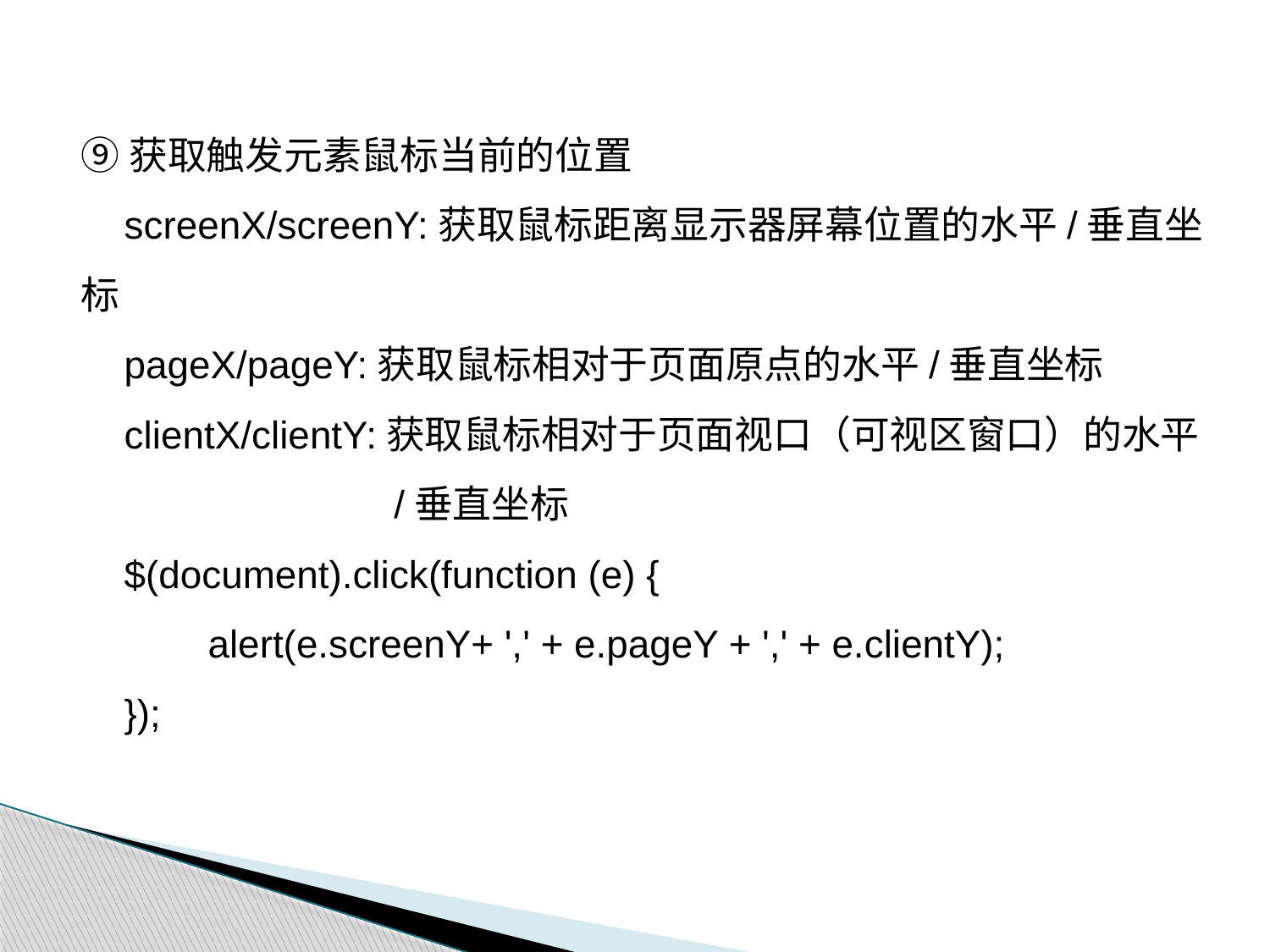

⑨获取触发元素鼠标当前的位置
    screenX/screenY:获取鼠标距离显示器屏幕位置的水平/垂直坐标
    pageX/pageY:获取鼠标相对于页面原点的水平/垂直坐标
    clientX/clientY:获取鼠标相对于页面视口（可视区窗口）的水平
                             /垂直坐标
    $(document).click(function (e) {
	alert(e.screenY+ ',' + e.pageY + ',' + e.clientY);
    });